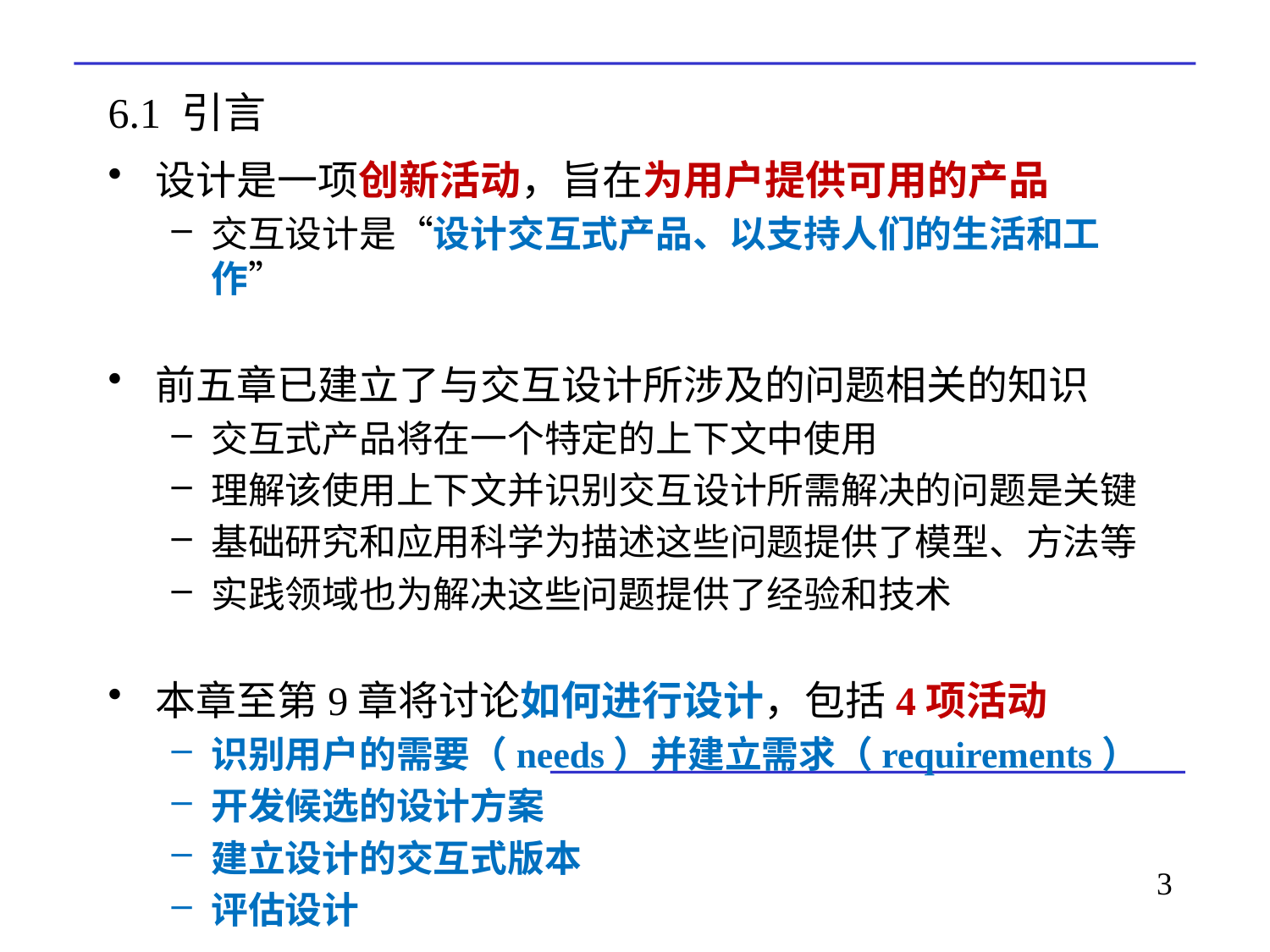

# 6.1 引言
设计是一项创新活动，旨在为用户提供可用的产品
交互设计是“设计交互式产品、以支持人们的生活和工作”

前五章已建立了与交互设计所涉及的问题相关的知识
交互式产品将在一个特定的上下文中使用
理解该使用上下文并识别交互设计所需解决的问题是关键
基础研究和应用科学为描述这些问题提供了模型、方法等
实践领域也为解决这些问题提供了经验和技术

本章至第9章将讨论如何进行设计，包括4项活动
识别用户的需要（needs）并建立需求（requirements）
开发候选的设计方案
建立设计的交互式版本
评估设计
3